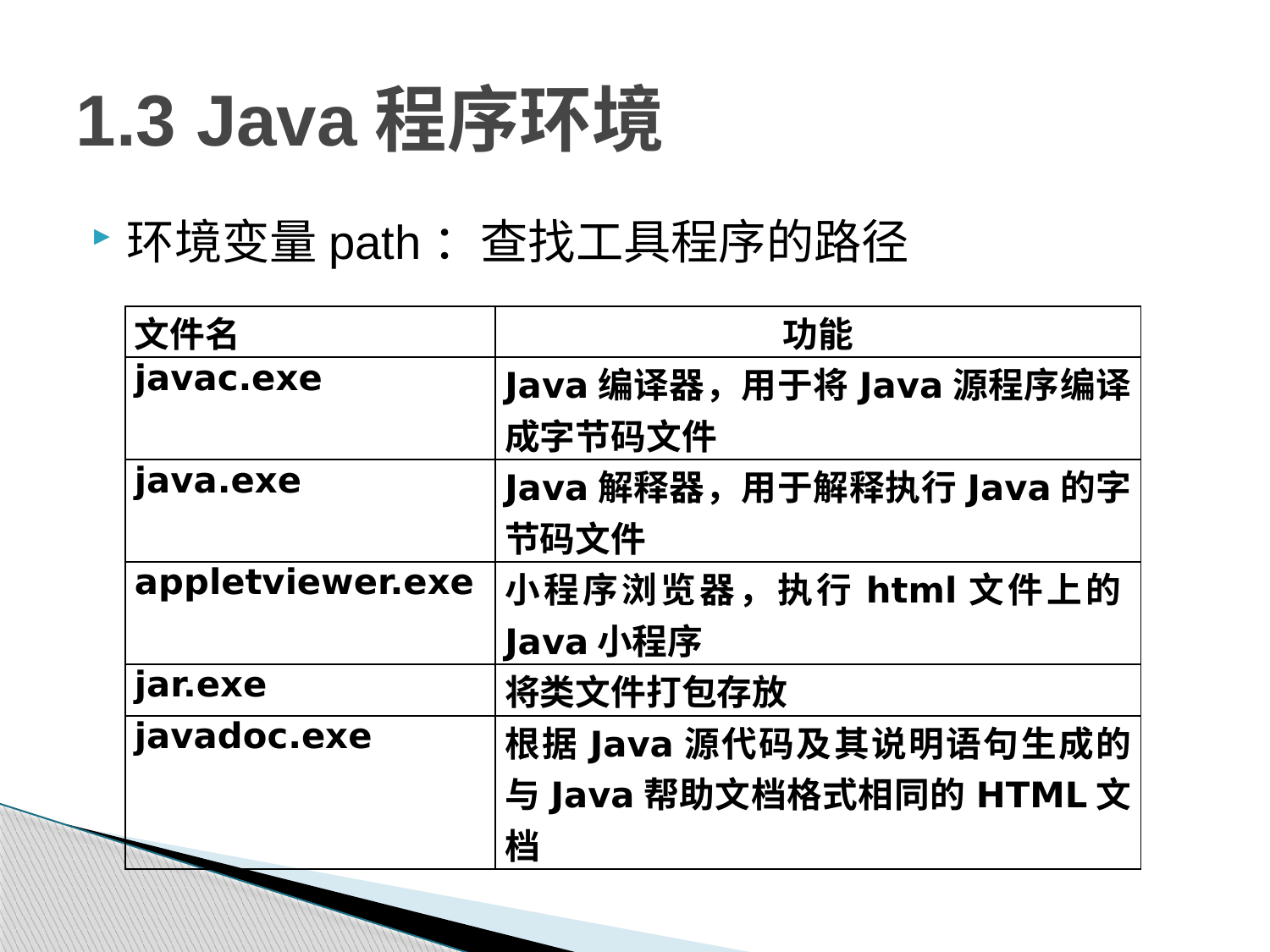

# 1.3 Java程序环境
环境变量path：查找工具程序的路径

| 文件名 | 功能 |
| --- | --- |
| javac.exe | Java编译器，用于将Java源程序编译成字节码文件 |
| java.exe | Java解释器，用于解释执行Java的字节码文件 |
| appletviewer.exe | 小程序浏览器，执行html文件上的Java小程序 |
| jar.exe | 将类文件打包存放 |
| javadoc.exe | 根据Java源代码及其说明语句生成的与Java帮助文档格式相同的HTML文档 |